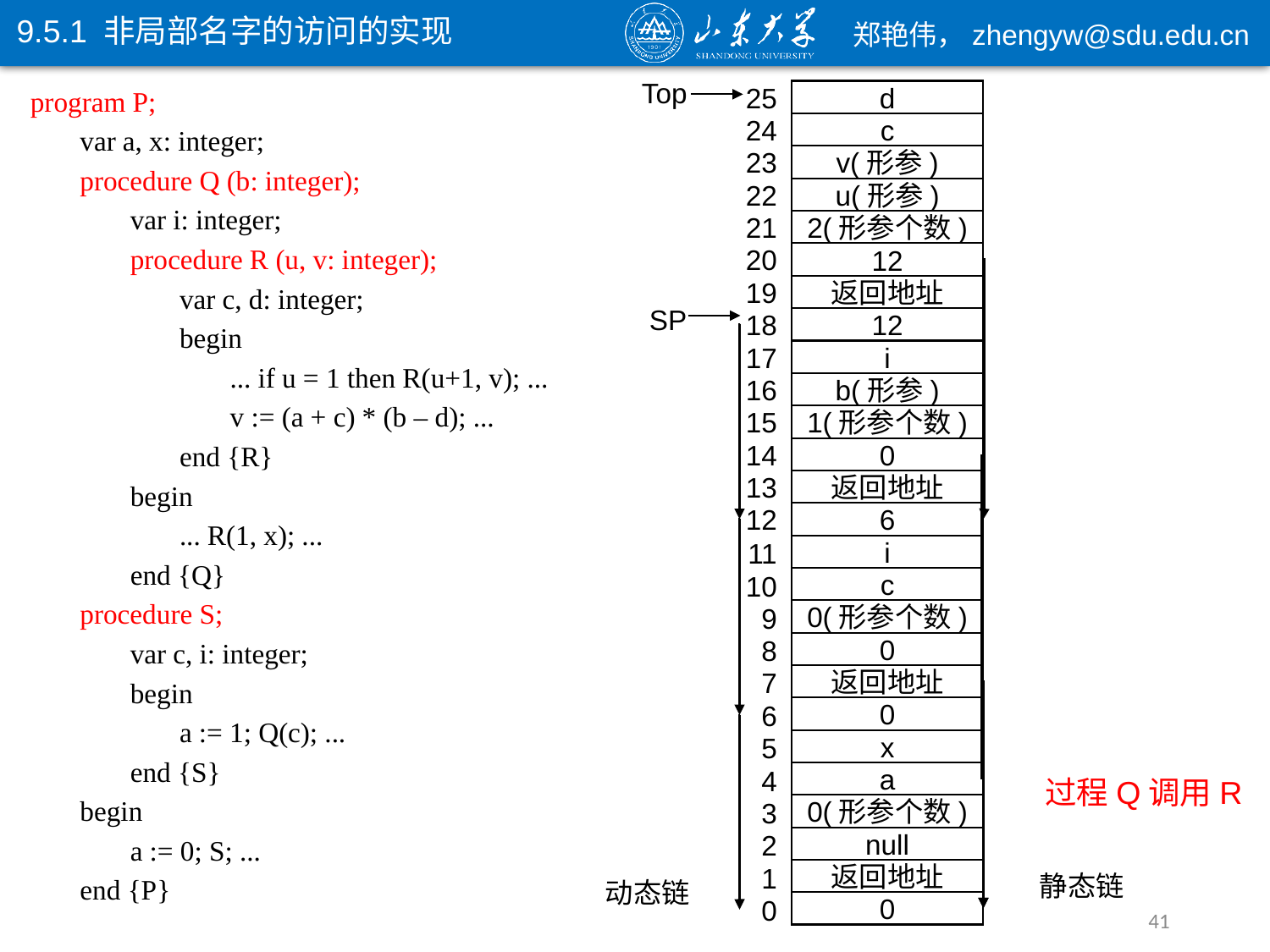

9.5.1 非局部名字的访问的实现
Top
25
d
24
c
23
v(形参)
22
u(形参)
21
2(形参个数)
20
12
19
返回地址
SP
18
12
17
i
16
b(形参)
15
1(形参个数)
14
0
13
返回地址
12
6
i
11
c
10
0(形参个数)
9
0
8
返回地址
7
0
6
x
5
a
4
过程Q调用R
0(形参个数)
3
null
2
返回地址
1
静态链
动态链
0
0
program P;
var a, x: integer;
procedure Q (b: integer);
var i: integer;
procedure R (u, v: integer);
var c, d: integer;
begin
... if u = 1 then R(u+1, v); ...
v := (a + c) * (b – d); ...
end {R}
begin
... R(1, x); ...
end {Q}
procedure S;
var c, i: integer;
begin
a := 1; Q(c); ...
end {S}
begin
a := 0; S; ...
end {P}
41